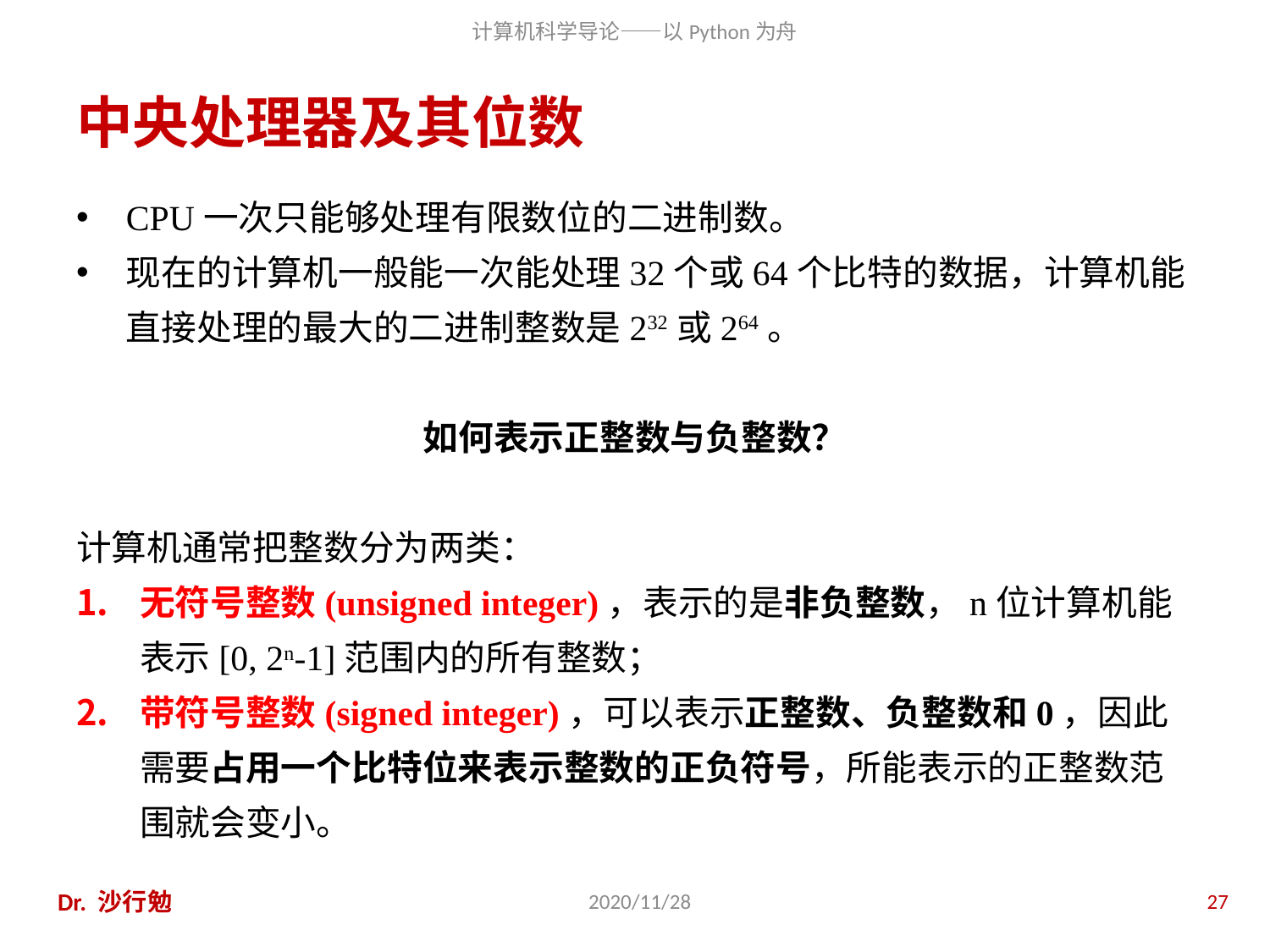

# 中央处理器及其位数
CPU一次只能够处理有限数位的二进制数。
现在的计算机一般能一次能处理32个或64个比特的数据，计算机能直接处理的最大的二进制整数是232或264。

如何表示正整数与负整数？

计算机通常把整数分为两类：
无符号整数(unsigned integer)，表示的是非负整数，n位计算机能表示[0, 2n-1]范围内的所有整数；
带符号整数(signed integer)，可以表示正整数、负整数和0，因此需要占用一个比特位来表示整数的正负符号，所能表示的正整数范围就会变小。

Dr. 沙行勉
2020/11/28
27